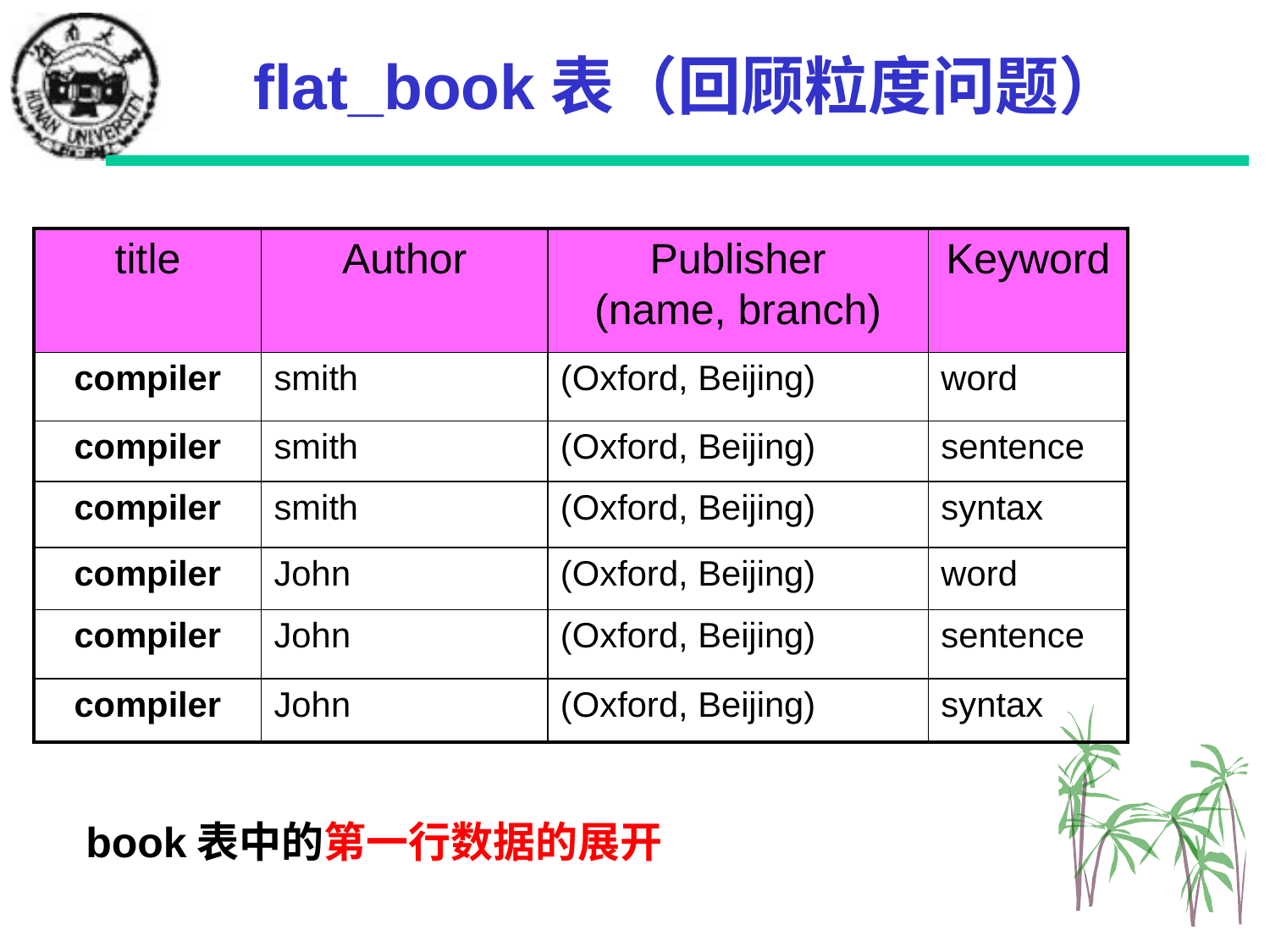

# flat_book表（回顾粒度问题）
| title | Author | Publisher (name, branch) | Keyword |
| --- | --- | --- | --- |
| compiler | smith | (Oxford, Beijing) | word |
| compiler | smith | (Oxford, Beijing) | sentence |
| compiler | smith | (Oxford, Beijing) | syntax |
| compiler | John | (Oxford, Beijing) | word |
| compiler | John | (Oxford, Beijing) | sentence |
| compiler | John | (Oxford, Beijing) | syntax |
book表中的第一行数据的展开